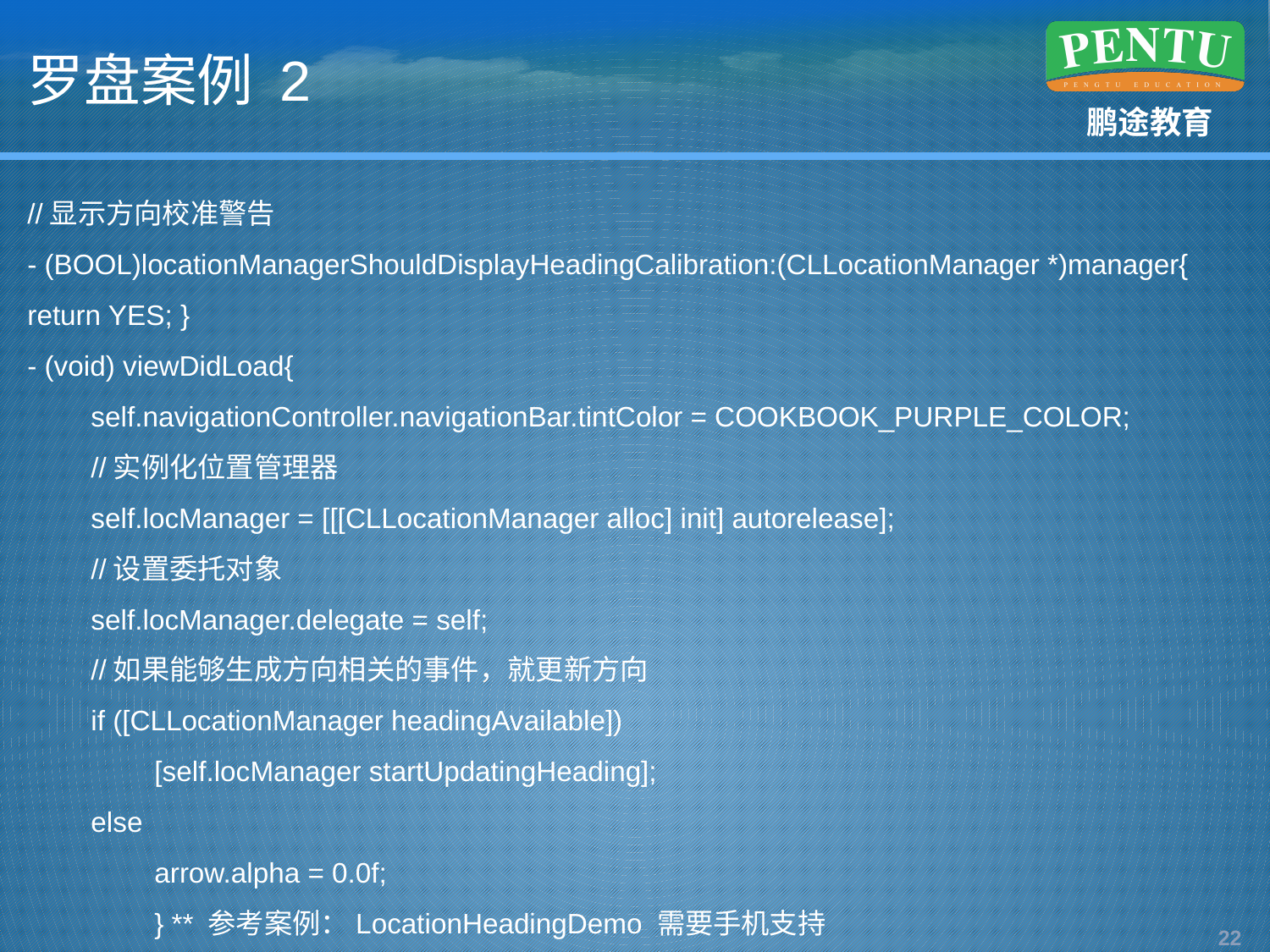

# 罗盘案例 2
//显示方向校准警告
- (BOOL)locationManagerShouldDisplayHeadingCalibration:(CLLocationManager *)manager{
return YES; }
- (void) viewDidLoad{
self.navigationController.navigationBar.tintColor = COOKBOOK_PURPLE_COLOR;
//实例化位置管理器
self.locManager = [[[CLLocationManager alloc] init] autorelease];
//设置委托对象
self.locManager.delegate = self;
//如果能够生成方向相关的事件，就更新方向
if ([CLLocationManager headingAvailable])
[self.locManager startUpdatingHeading];
else
arrow.alpha = 0.0f;
} ** 参考案例：LocationHeadingDemo 需要手机支持
22